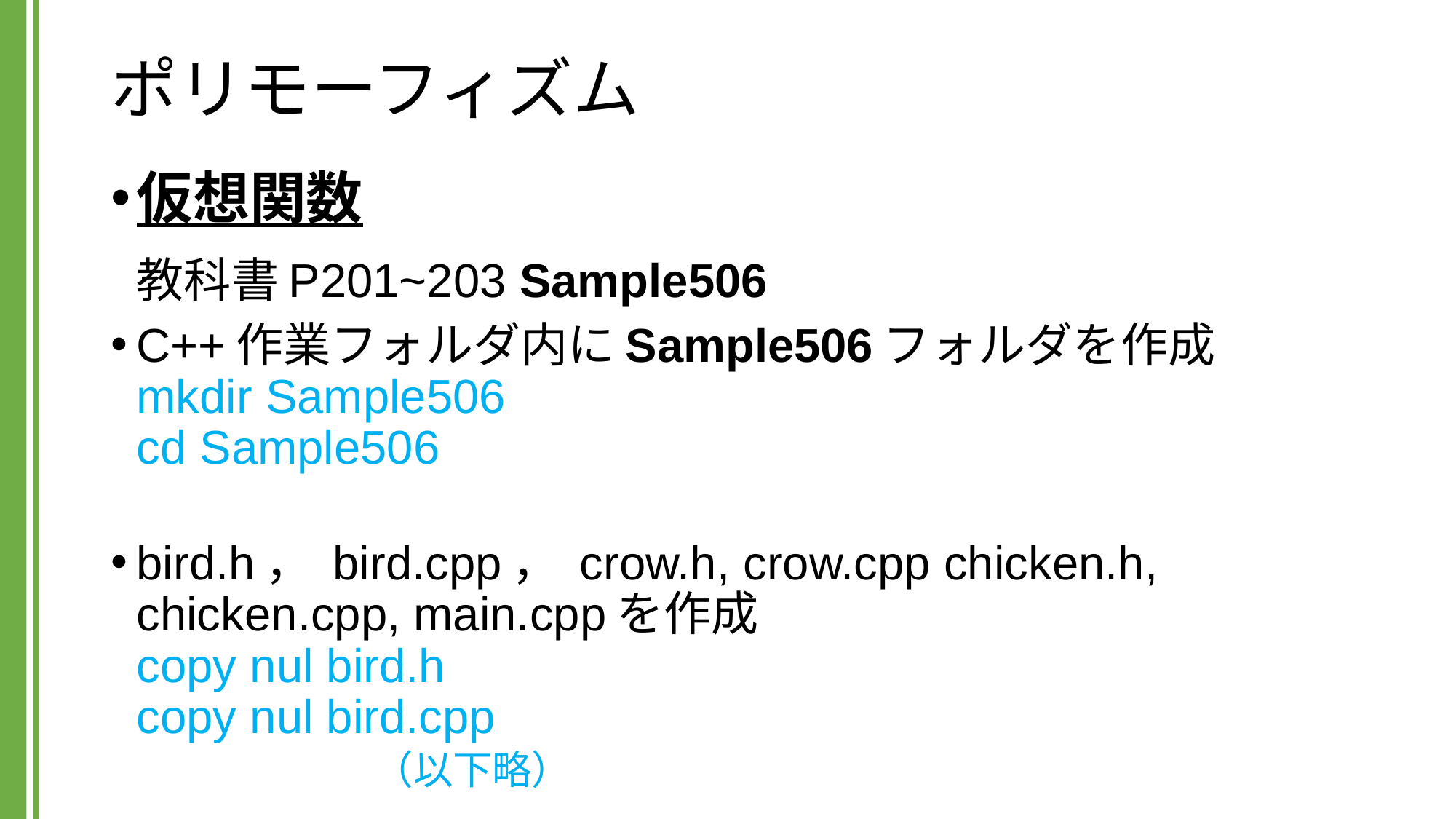

# ポリモーフィズム
仮想関数
教科書P201~203 Sample506
C++作業フォルダ内にSample506フォルダを作成
mkdir Sample506
cd Sample506
bird.h， bird.cpp， crow.h, crow.cpp chicken.h, chicken.cpp, main.cppを作成
copy nul bird.h
copy nul bird.cpp
　　　　　（以下略）